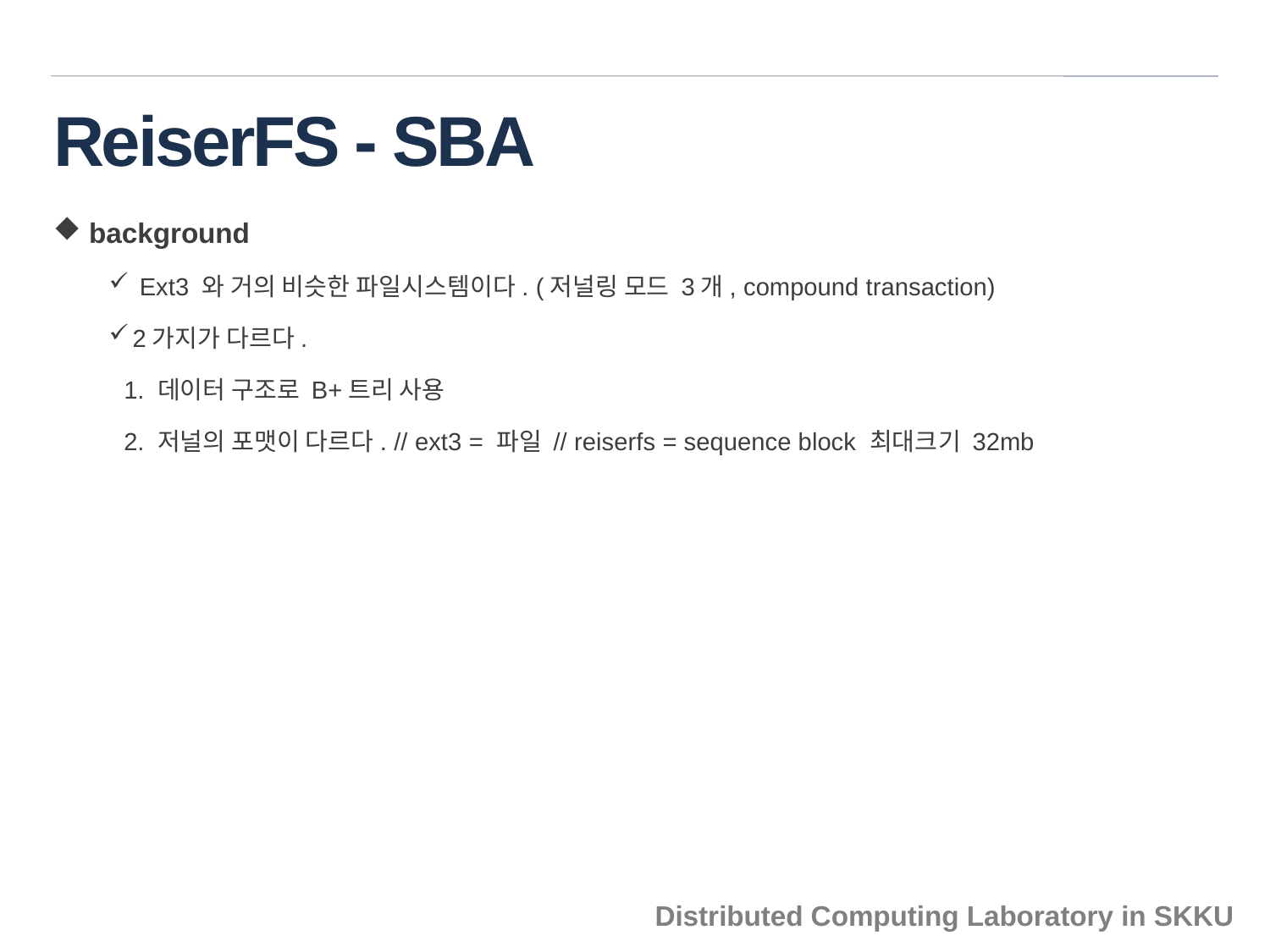

# ReiserFS - SBA
 background
 Ext3 와 거의 비슷한 파일시스템이다. (저널링 모드 3개, compound transaction)
2가지가 다르다.
1. 데이터 구조로 B+트리 사용
2. 저널의 포맷이 다르다. // ext3 = 파일 // reiserfs = sequence block 최대크기 32mb
Distributed Computing Laboratory in SKKU